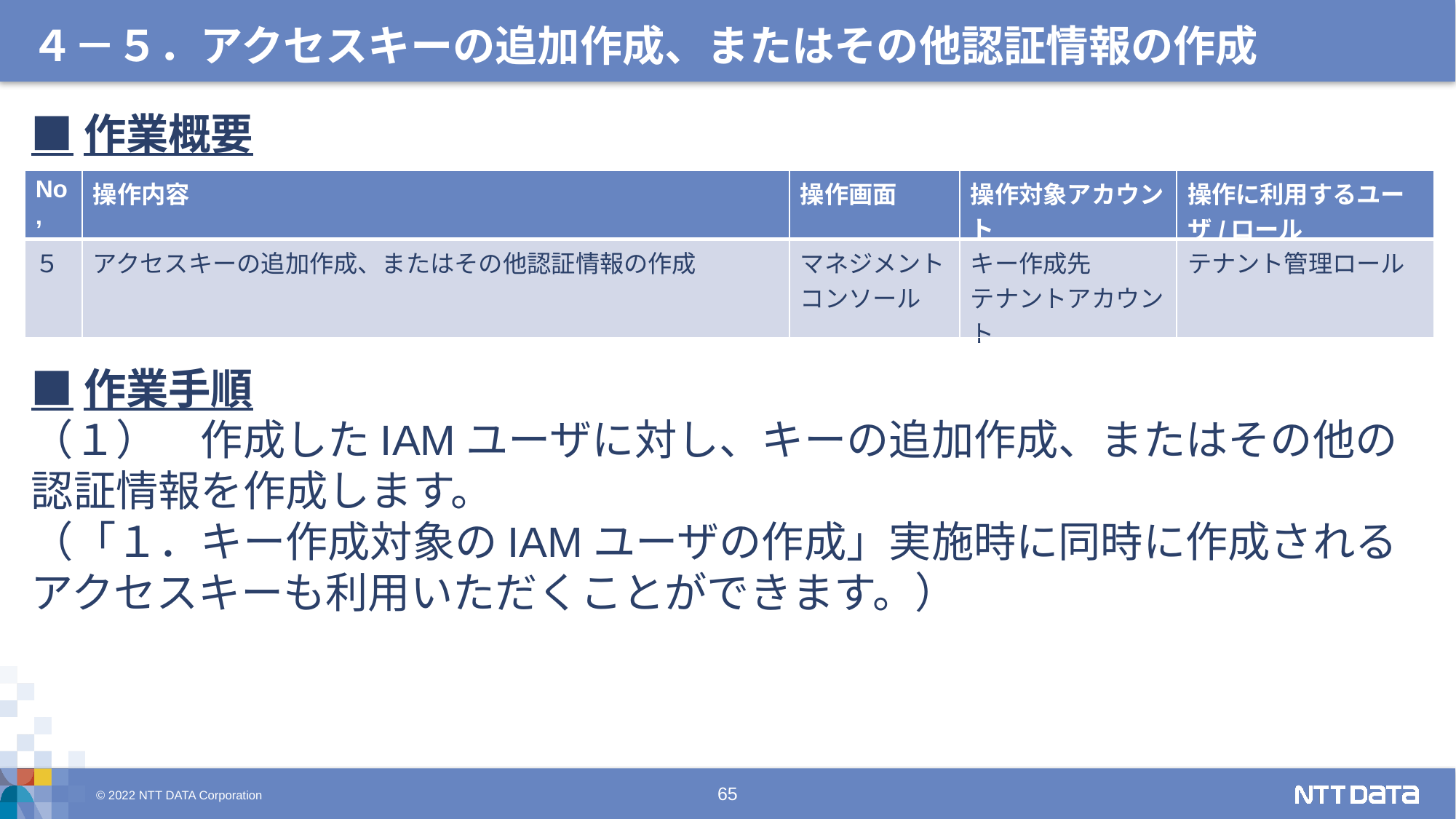

４－５．アクセスキーの追加作成、またはその他認証情報の作成
■作業概要

■作業手順
（１）　作成したIAMユーザに対し、キーの追加作成、またはその他の認証情報を作成します。
（「１．キー作成対象のIAMユーザの作成」実施時に同時に作成されるアクセスキーも利用いただくことができます。）
| No, | 操作内容 | 操作画面 | 操作対象アカウント | 操作に利用するユーザ/ロール |
| --- | --- | --- | --- | --- |
| ５ | アクセスキーの追加作成、またはその他認証情報の作成 | マネジメント コンソール | キー作成先 テナントアカウント | テナント管理ロール |